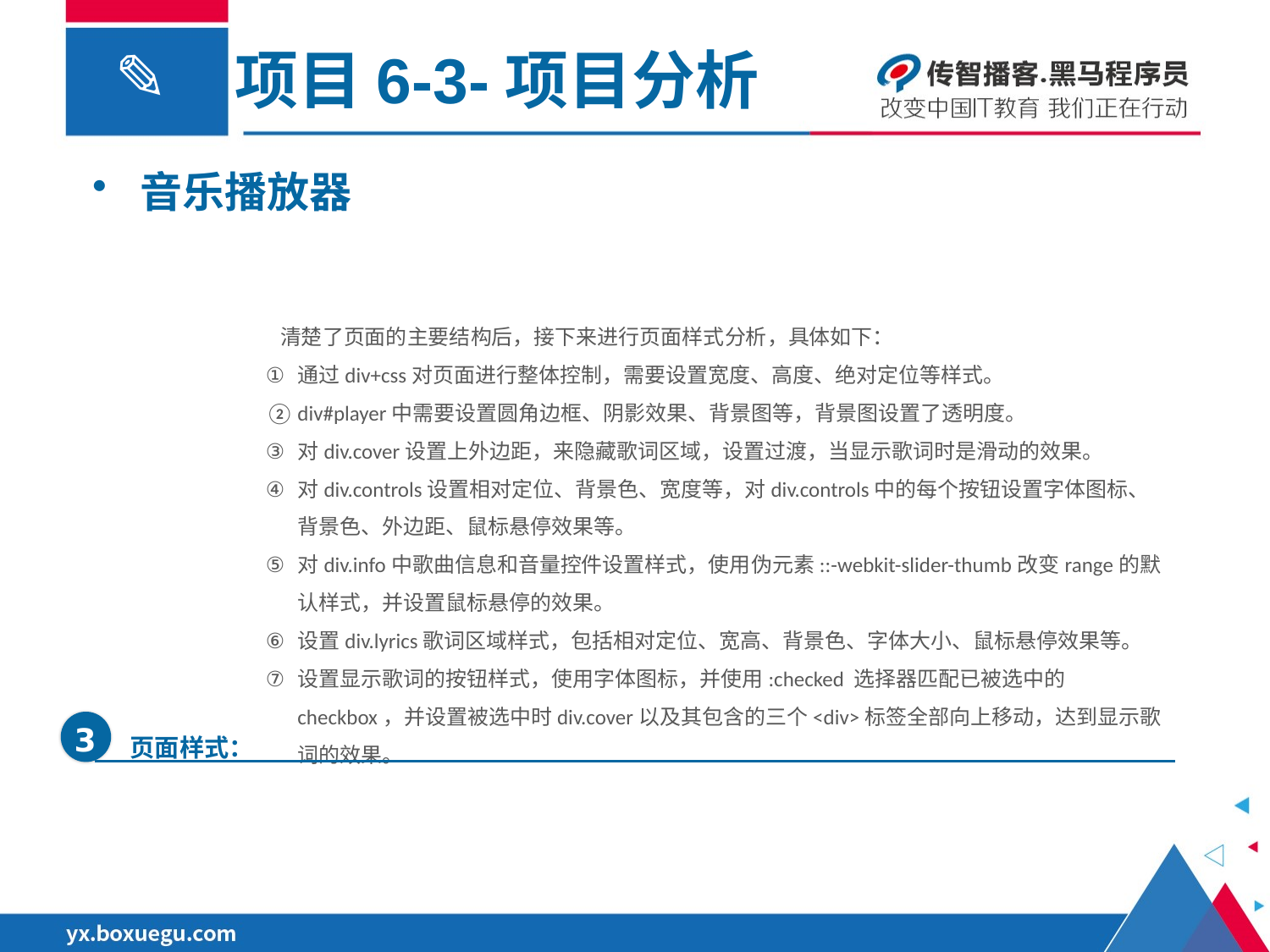

项目6-3-项目分析
音乐播放器
  清楚了页面的主要结构后，接下来进行页面样式分析，具体如下：
通过div+css对页面进行整体控制，需要设置宽度、高度、绝对定位等样式。
div#player中需要设置圆角边框、阴影效果、背景图等，背景图设置了透明度。
对div.cover设置上外边距，来隐藏歌词区域，设置过渡，当显示歌词时是滑动的效果。
对div.controls设置相对定位、背景色、宽度等，对div.controls中的每个按钮设置字体图标、背景色、外边距、鼠标悬停效果等。
对div.info中歌曲信息和音量控件设置样式，使用伪元素::-webkit-slider-thumb改变range的默认样式，并设置鼠标悬停的效果。
设置div.lyrics歌词区域样式，包括相对定位、宽高、背景色、字体大小、鼠标悬停效果等。
设置显示歌词的按钮样式，使用字体图标，并使用:checked 选择器匹配已被选中的 checkbox，并设置被选中时div.cover以及其包含的三个<div>标签全部向上移动，达到显示歌词的效果。

3
页面样式：